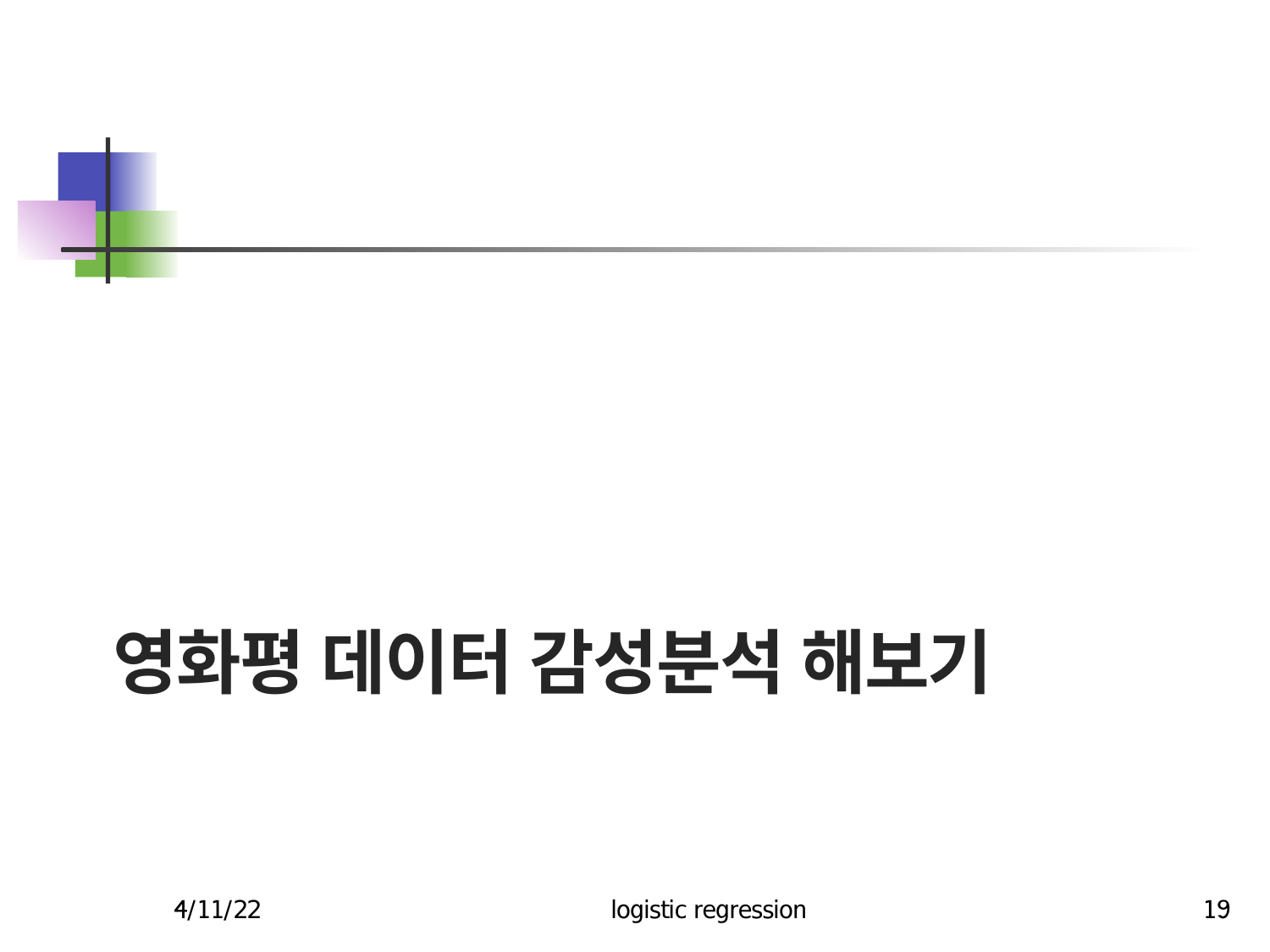

# 영화평 데이터 감성분석 해보기
4/11/22
logistic regression
19